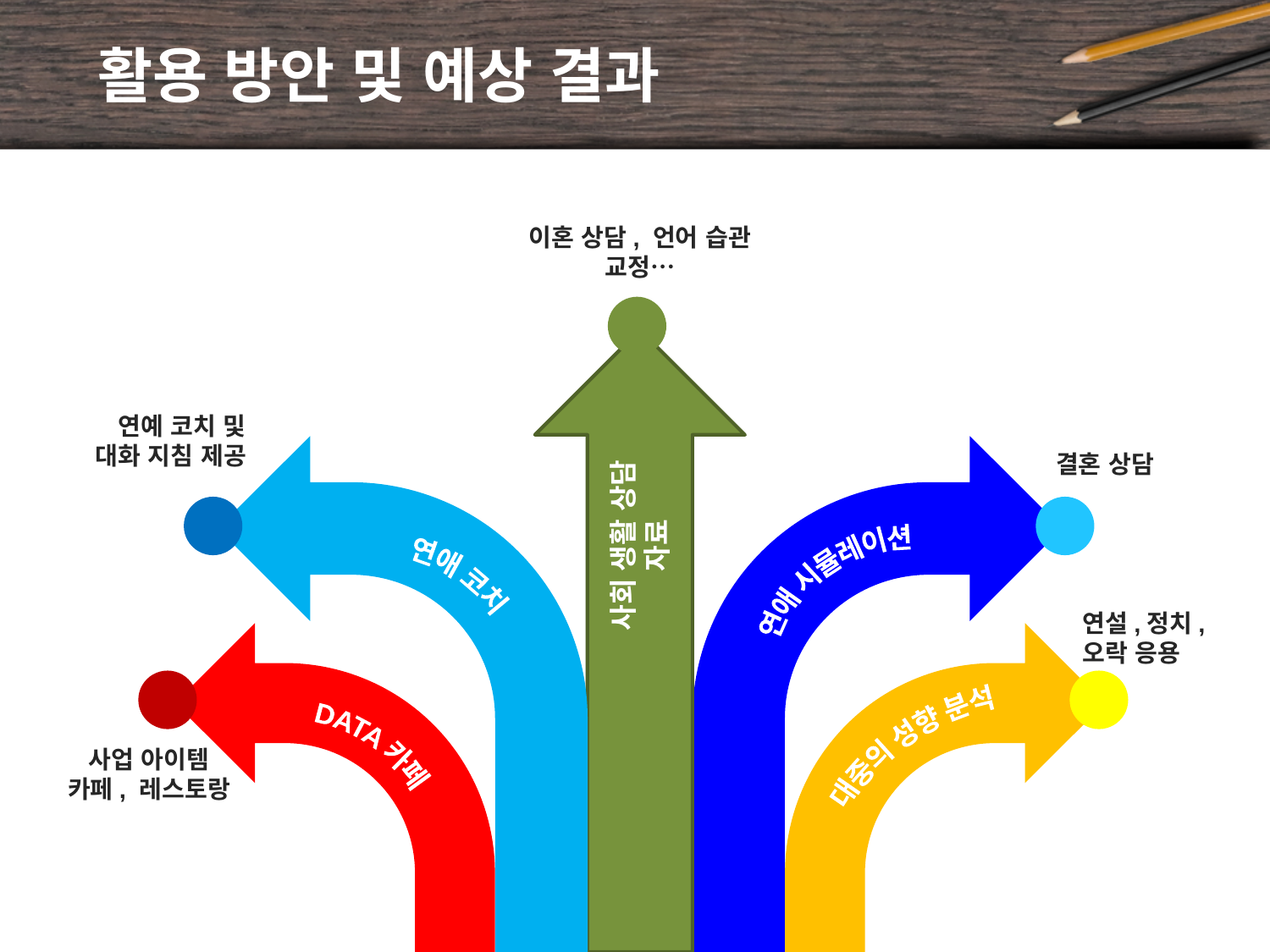

# 활용 방안 및 예상 결과
이혼 상담, 언어 습관 교정…

연예 코치 및 대화 지침 제공

결혼 상담

사회 생활 상담 자료
연애 시뮬레이션
연애 코치
연설,정치,오락 응용

대중의 성향 분석
DATA 카페
사업 아이템
카페, 레스토랑